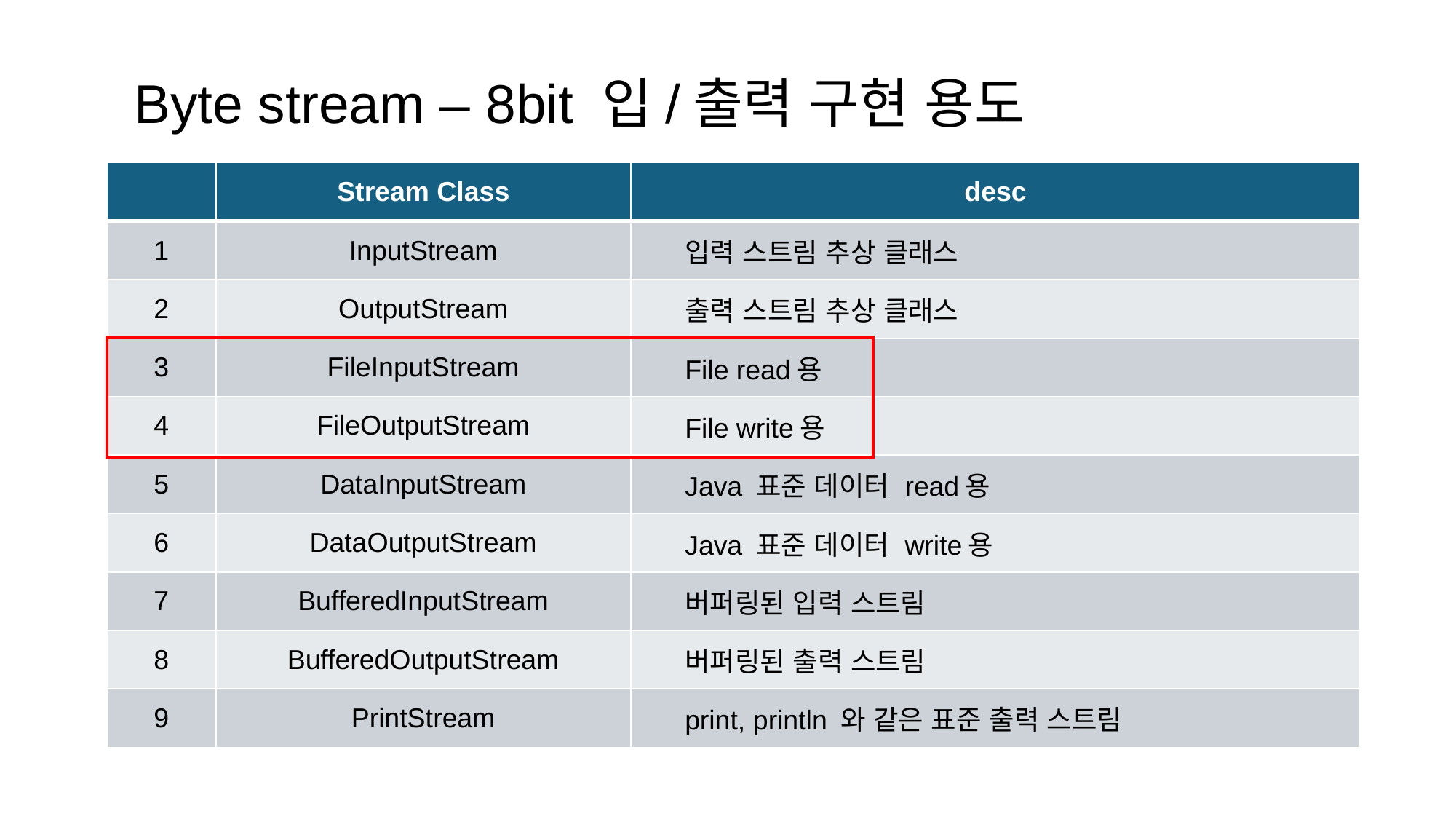

Byte stream – 8bit 입/출력 구현 용도
|  | Stream Class | desc |
| --- | --- | --- |
| 1 | InputStream | 입력 스트림 추상 클래스 |
| 2 | OutputStream | 출력 스트림 추상 클래스 |
| 3 | FileInputStream | File read용 |
| 4 | FileOutputStream | File write용 |
| 5 | DataInputStream | Java 표준 데이터 read용 |
| 6 | DataOutputStream | Java 표준 데이터 write용 |
| 7 | BufferedInputStream | 버퍼링된 입력 스트림 |
| 8 | BufferedOutputStream | 버퍼링된 출력 스트림 |
| 9 | PrintStream | print, println 와 같은 표준 출력 스트림 |